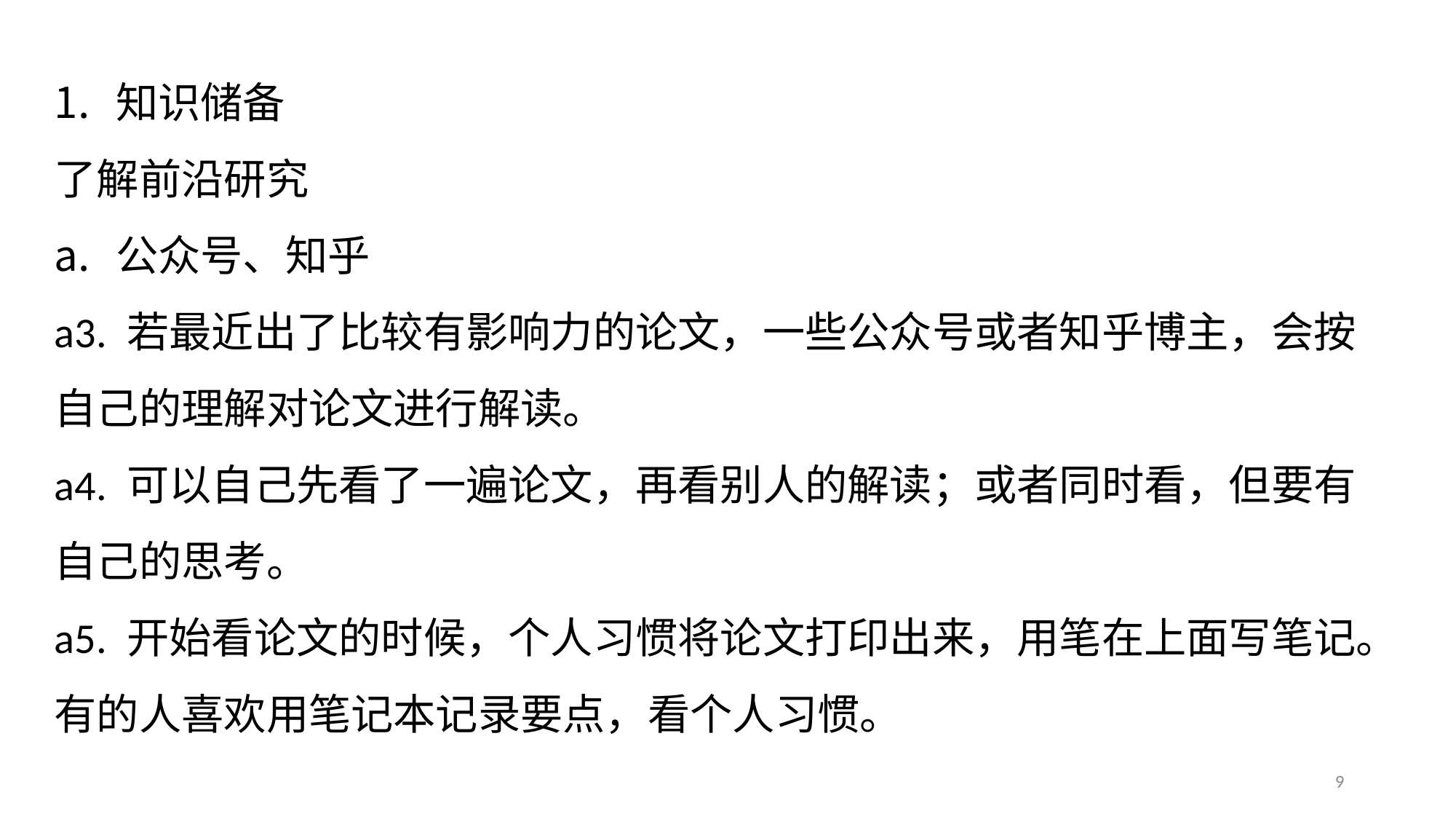

知识储备
了解前沿研究
公众号、知乎
a3. 若最近出了比较有影响力的论文，一些公众号或者知乎博主，会按自己的理解对论文进行解读。
a4. 可以自己先看了一遍论文，再看别人的解读；或者同时看，但要有自己的思考。
a5. 开始看论文的时候，个人习惯将论文打印出来，用笔在上面写笔记。有的人喜欢用笔记本记录要点，看个人习惯。
9